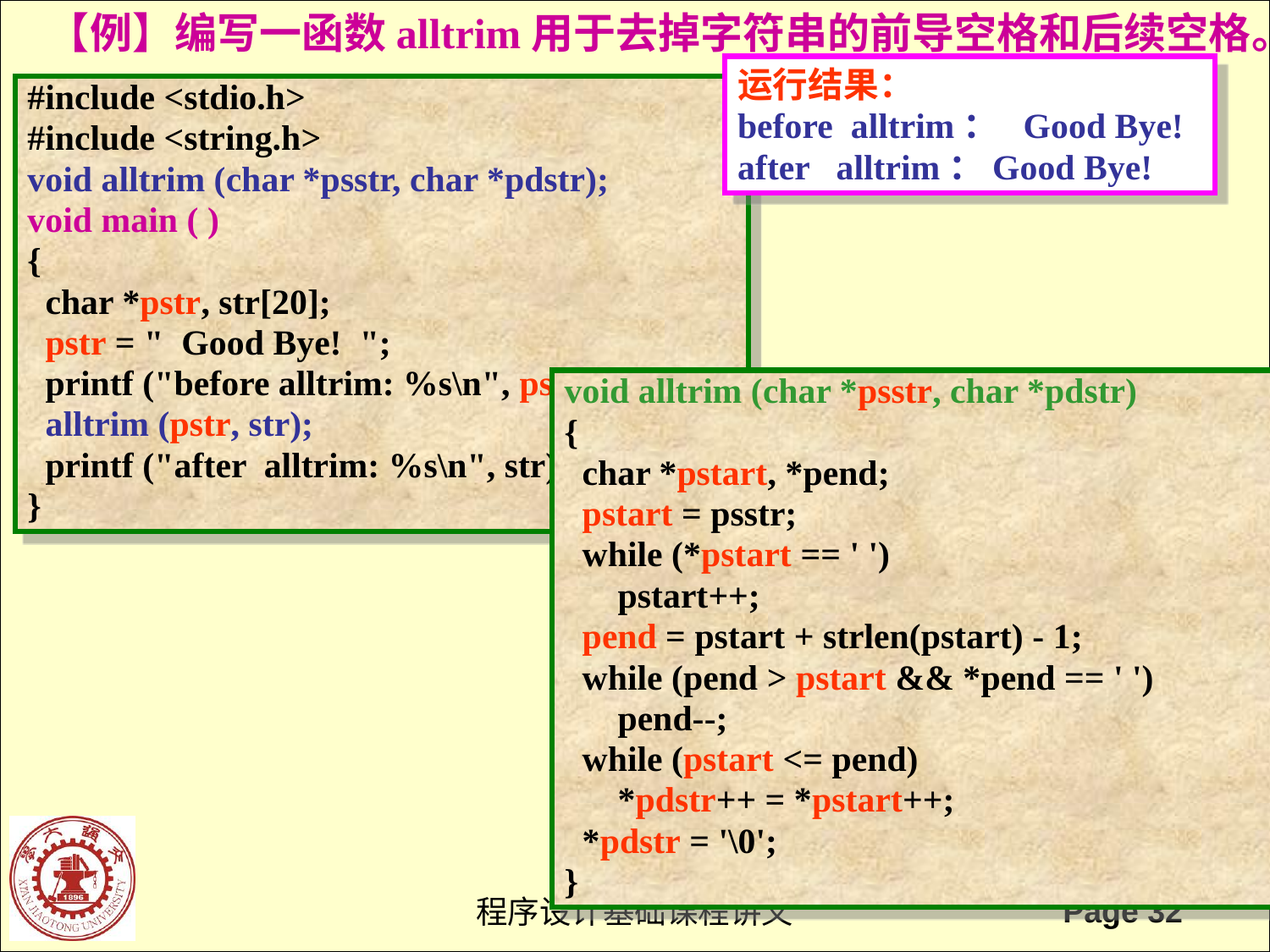

【例】编写一函数alltrim用于去掉字符串的前导空格和后续空格。
运行结果：
before  alltrim：  Good Bye!
after   alltrim：Good Bye!
#include <stdio.h>
#include <string.h>
void alltrim (char *psstr, char *pdstr);
void main ( )
{
  char *pstr, str[20];
  pstr = "  Good Bye!  ";
  printf ("before alltrim: %s\n", pstr);
  alltrim (pstr, str);
  printf ("after  alltrim: %s\n", str);
}
void alltrim (char *psstr, char *pdstr)
{
  char *pstart, *pend;
  pstart = psstr;
  while (*pstart == ' ')
      pstart++;
  pend = pstart + strlen(pstart) - 1;
  while (pend > pstart && *pend == ' ')
      pend--;
  while (pstart <= pend)
      *pdstr++ = *pstart++;
  *pdstr = '\0';
}